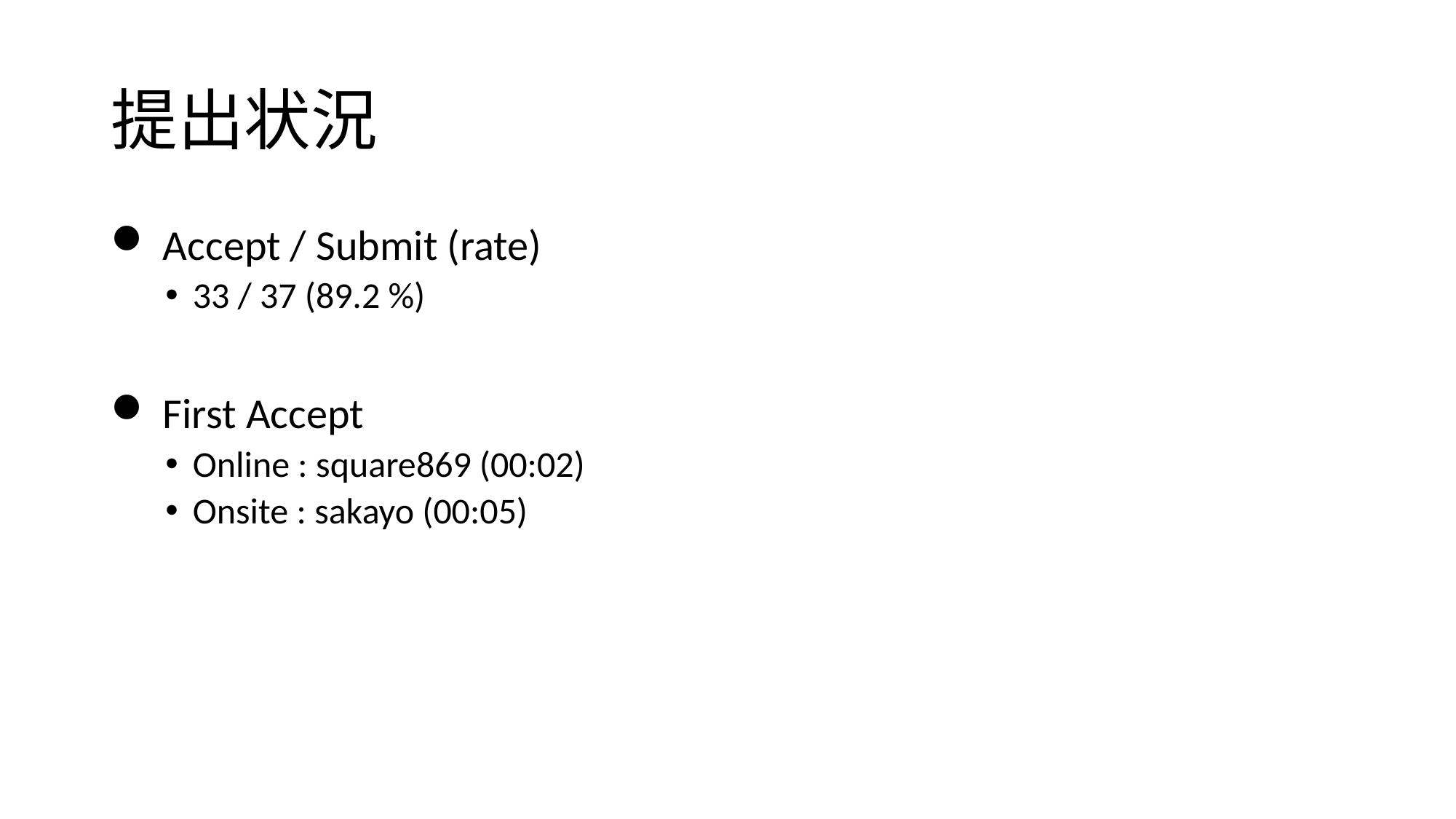

# 提出状況
 Accept / Submit (rate)
33 / 37 (89.2 %)

 First Accept
Online : square869 (00:02)
Onsite : sakayo (00:05)